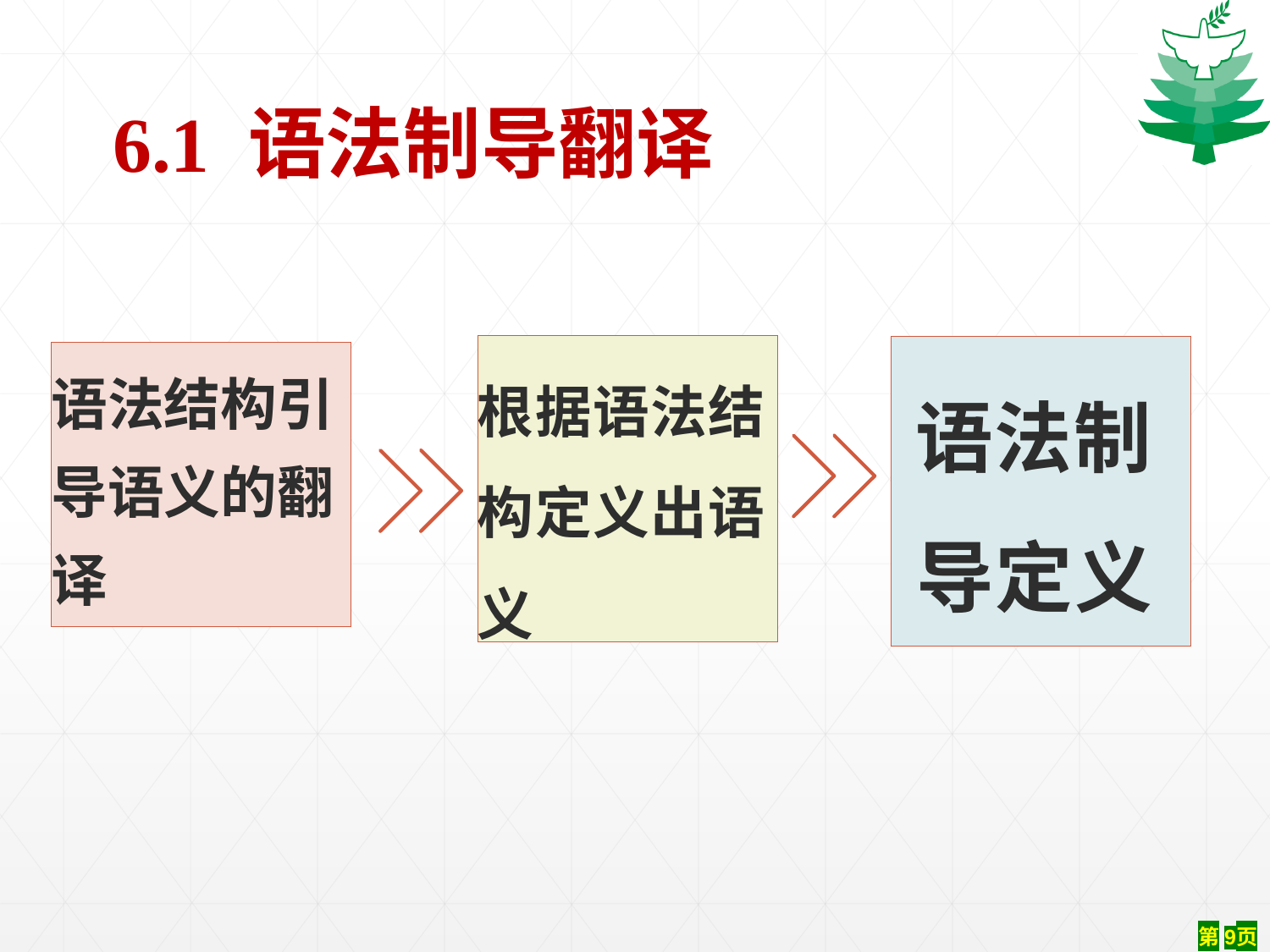

6.1 语法制导翻译
根据语法结构定义出语义
语法制导定义
语法结构引导语义的翻译